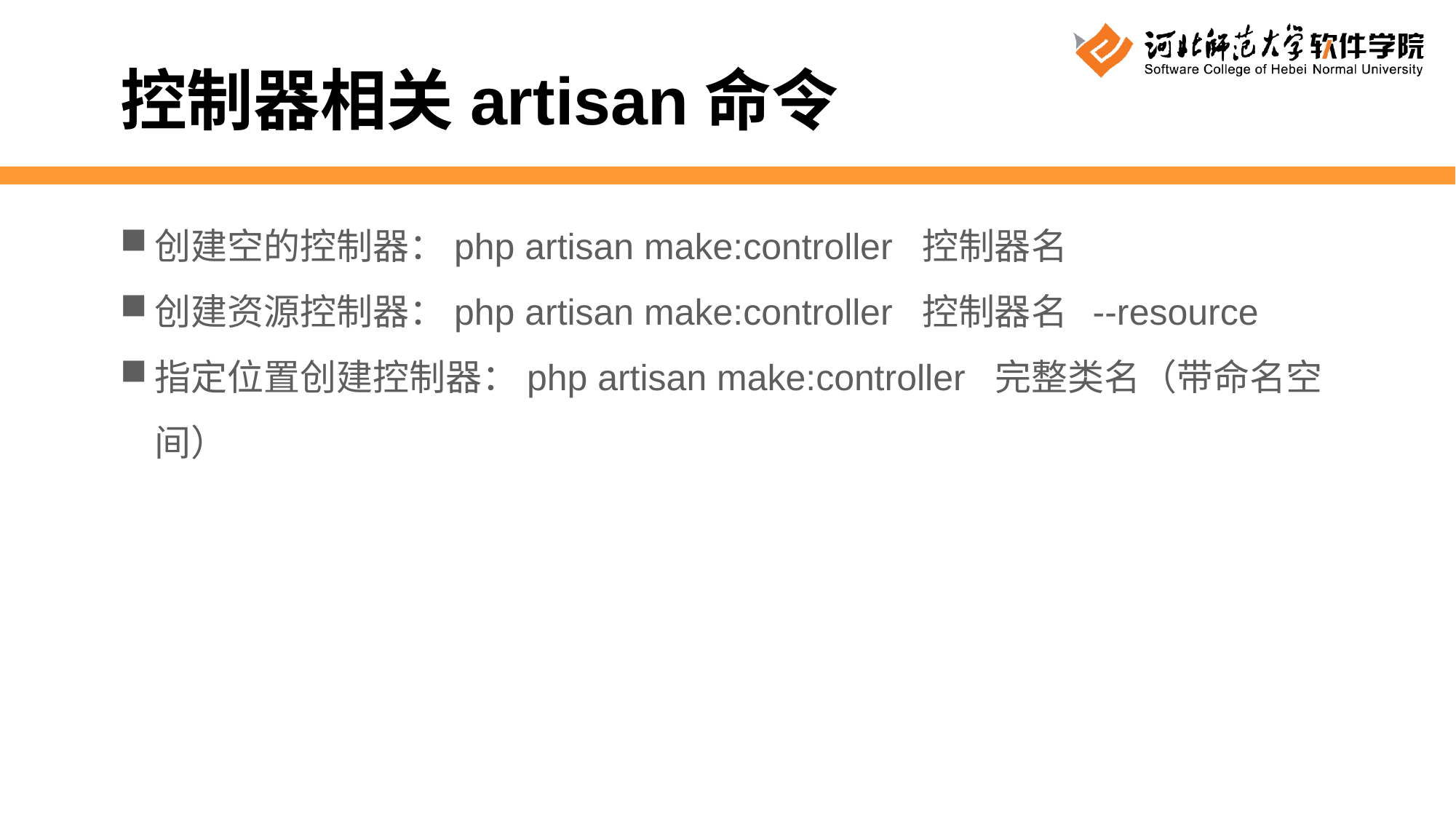

控制器相关artisan命令
创建空的控制器：php artisan make:controller  控制器名
创建资源控制器：php artisan make:controller  控制器名  --resource
指定位置创建控制器：php artisan make:controller  完整类名（带命名空间）